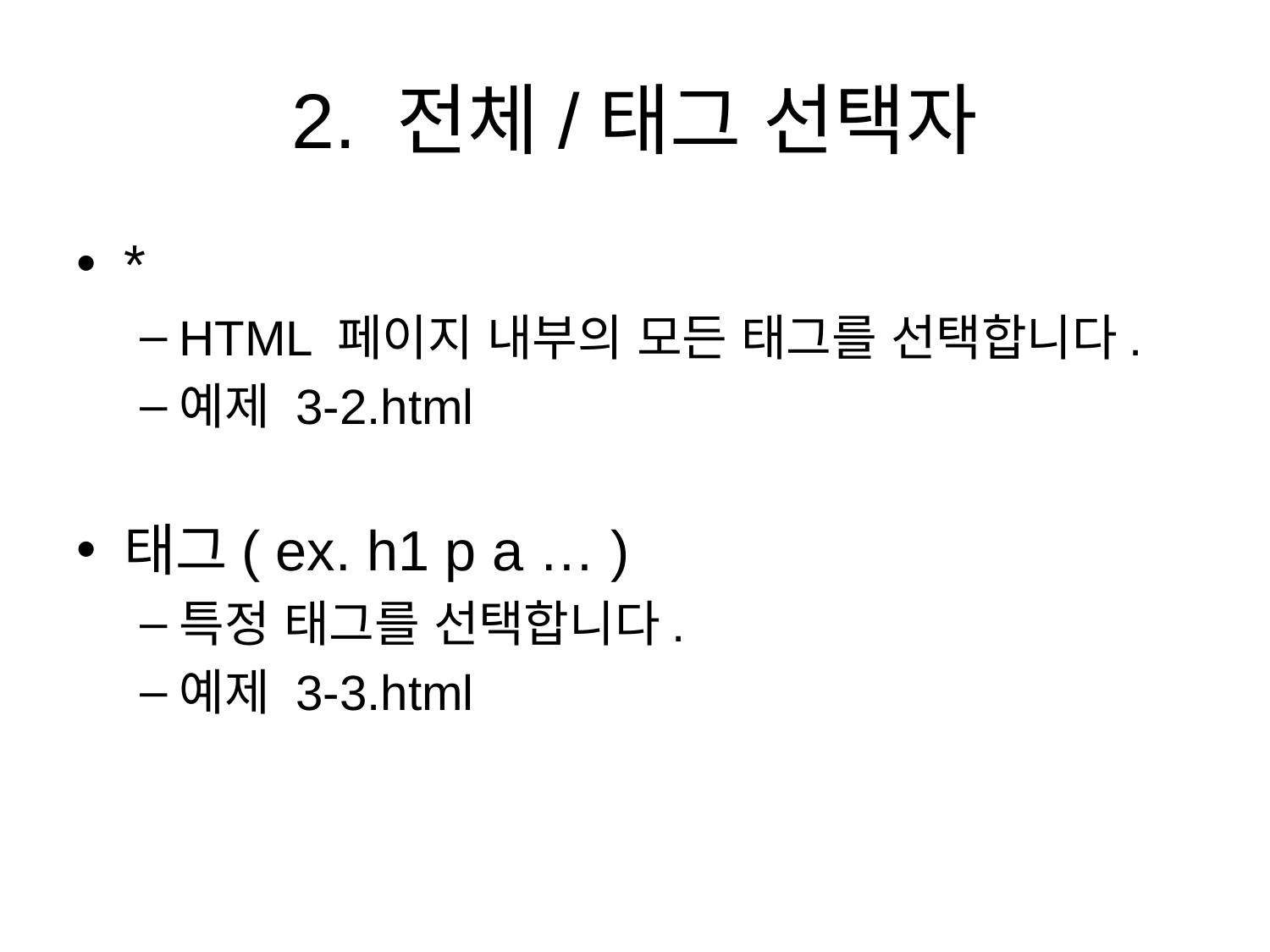

# 2. 전체/태그 선택자
*
HTML 페이지 내부의 모든 태그를 선택합니다.
예제 3-2.html

태그( ex. h1 p a … )
특정 태그를 선택합니다.
예제 3-3.html